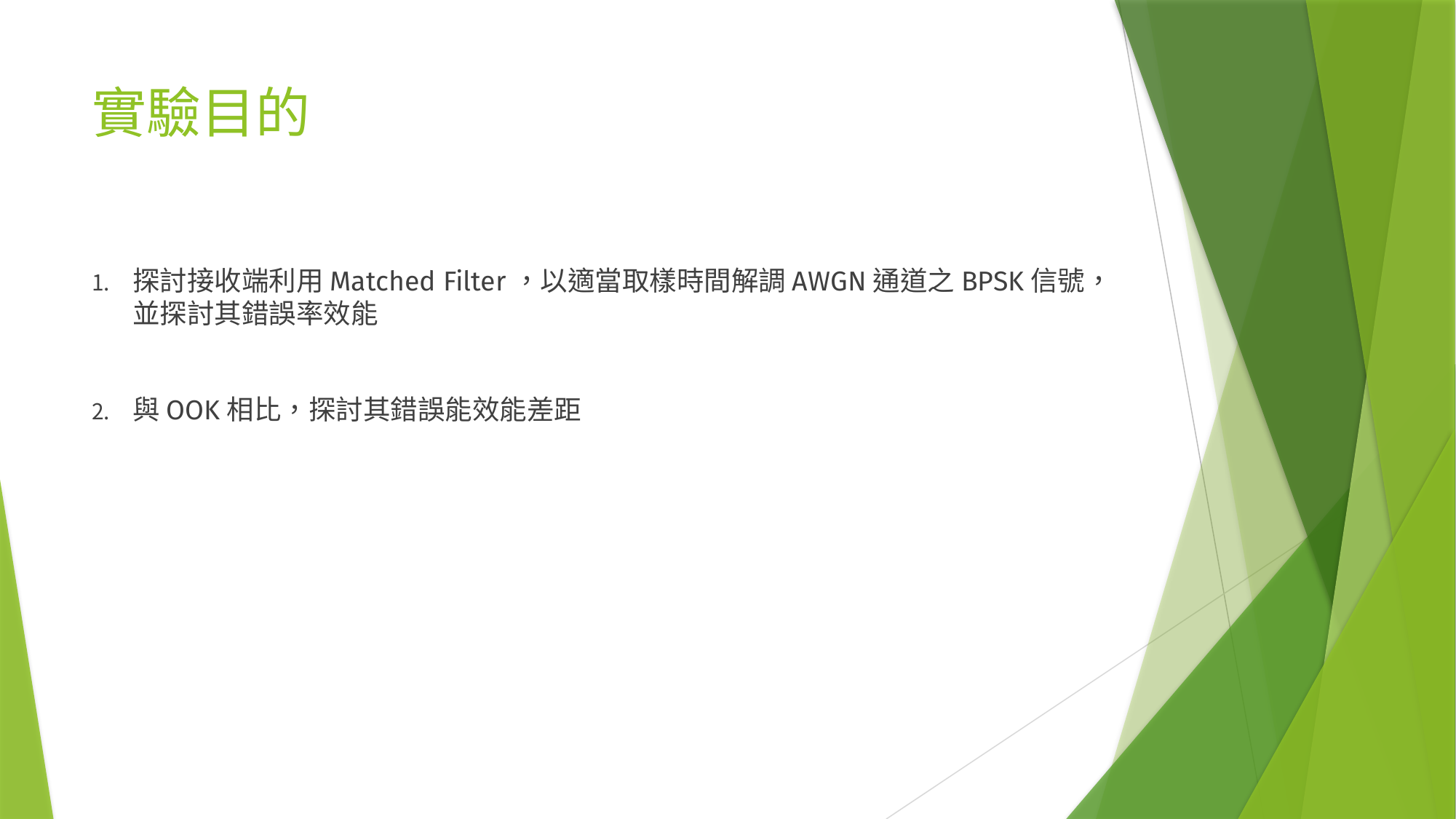

# 實驗目的
探討接收端利用Matched Filter，以適當取樣時間解調AWGN通道之BPSK信號，並探討其錯誤率效能

與OOK相比，探討其錯誤能效能差距